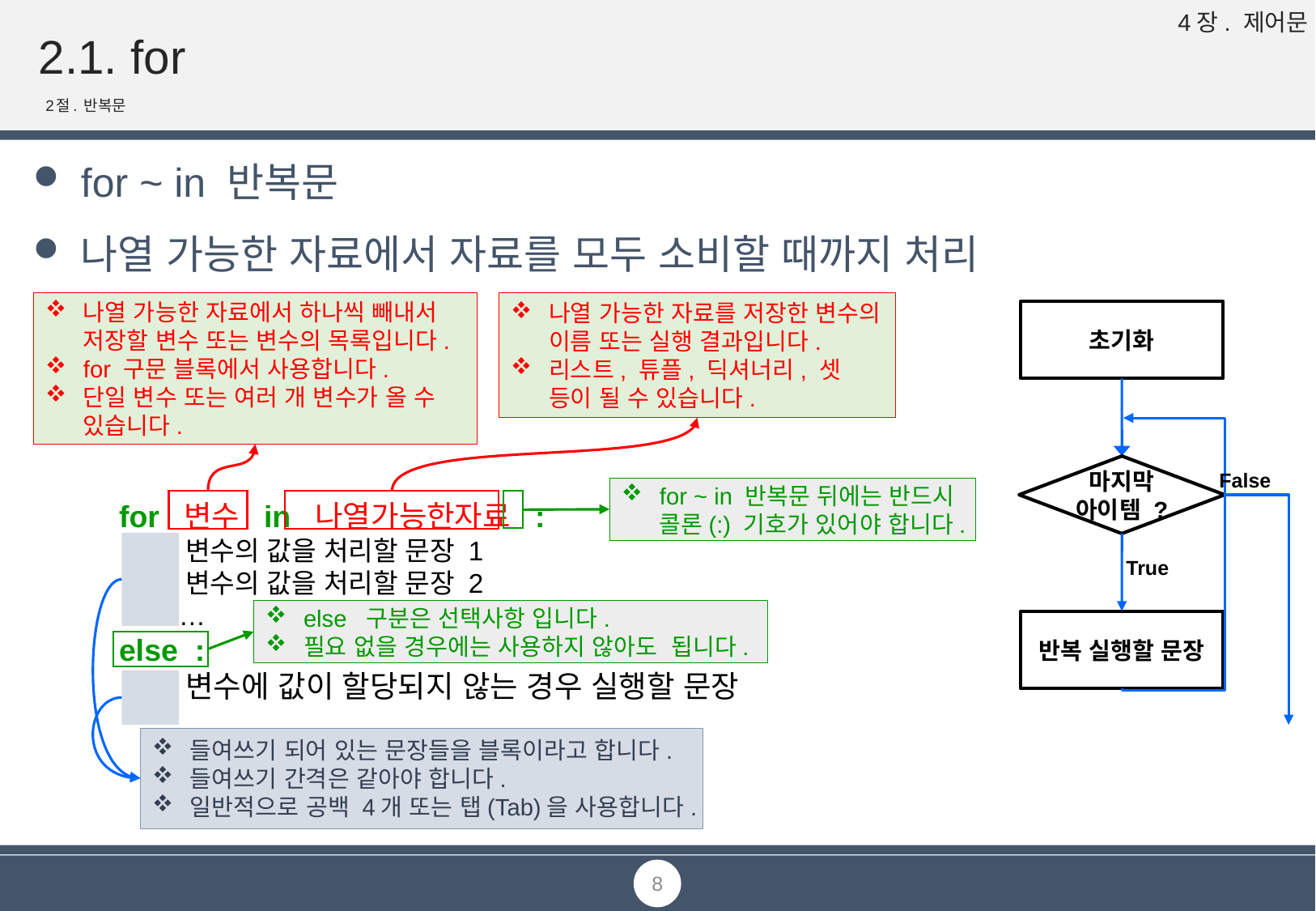

# 2.1. for
2절. 반복문
for ~ in 반복문
나열 가능한 자료에서 자료를 모두 소비할 때까지 처리
나열 가능한 자료에서 하나씩 빼내서 저장할 변수 또는 변수의 목록입니다.
for 구문 블록에서 사용합니다.
단일 변수 또는 여러 개 변수가 올 수 있습니다.
나열 가능한 자료를 저장한 변수의 이름 또는 실행 결과입니다.
리스트, 튜플, 딕셔너리, 셋 등이 될 수 있습니다.
for ~ in 반복문 뒤에는 반드시 콜론(:) 기호가 있어야 합니다.
for  변수  in  나열가능한자료  :
        변수의 값을 처리할 문장 1
        변수의 값을 처리할 문장 2
        …
else  :
       변수에 값이 할당되지 않는 경우 실행할 문장

else  구분은 선택사항 입니다.
필요 없을 경우에는 사용하지 않아도  됩니다.

들여쓰기 되어 있는 문장들을 블록이라고 합니다.
들여쓰기 간격은 같아야 합니다.
일반적으로 공백 4개 또는 탭(Tab)을 사용합니다.
초기화
마지막 아이템 ?
False
True
반복 실행할 문장
8